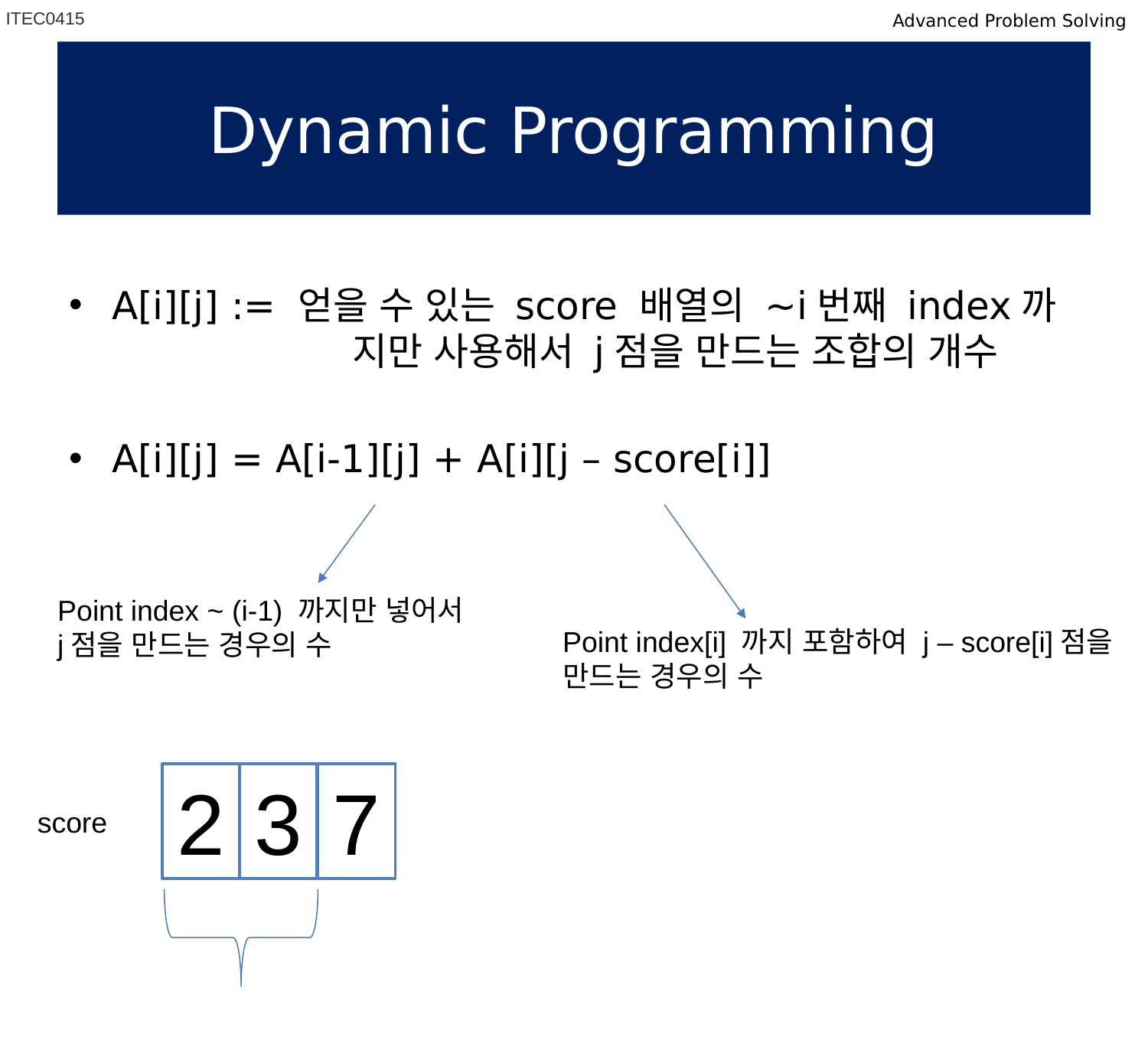

ITEC0415
Advanced Problem Solving
# Dynamic Programming
A[i][j] := 얻을 수 있는 score 배열의 ~i번째 index까		 지만 사용해서 j점을 만드는 조합의 개수

A[i][j] = A[i-1][j] + A[i][j – score[i]]

Point index ~ (i-1) 까지만 넣어서
j점을 만드는 경우의 수
Point index[i] 까지 포함하여 j – score[i]점을
만드는 경우의 수
2
3
7
score